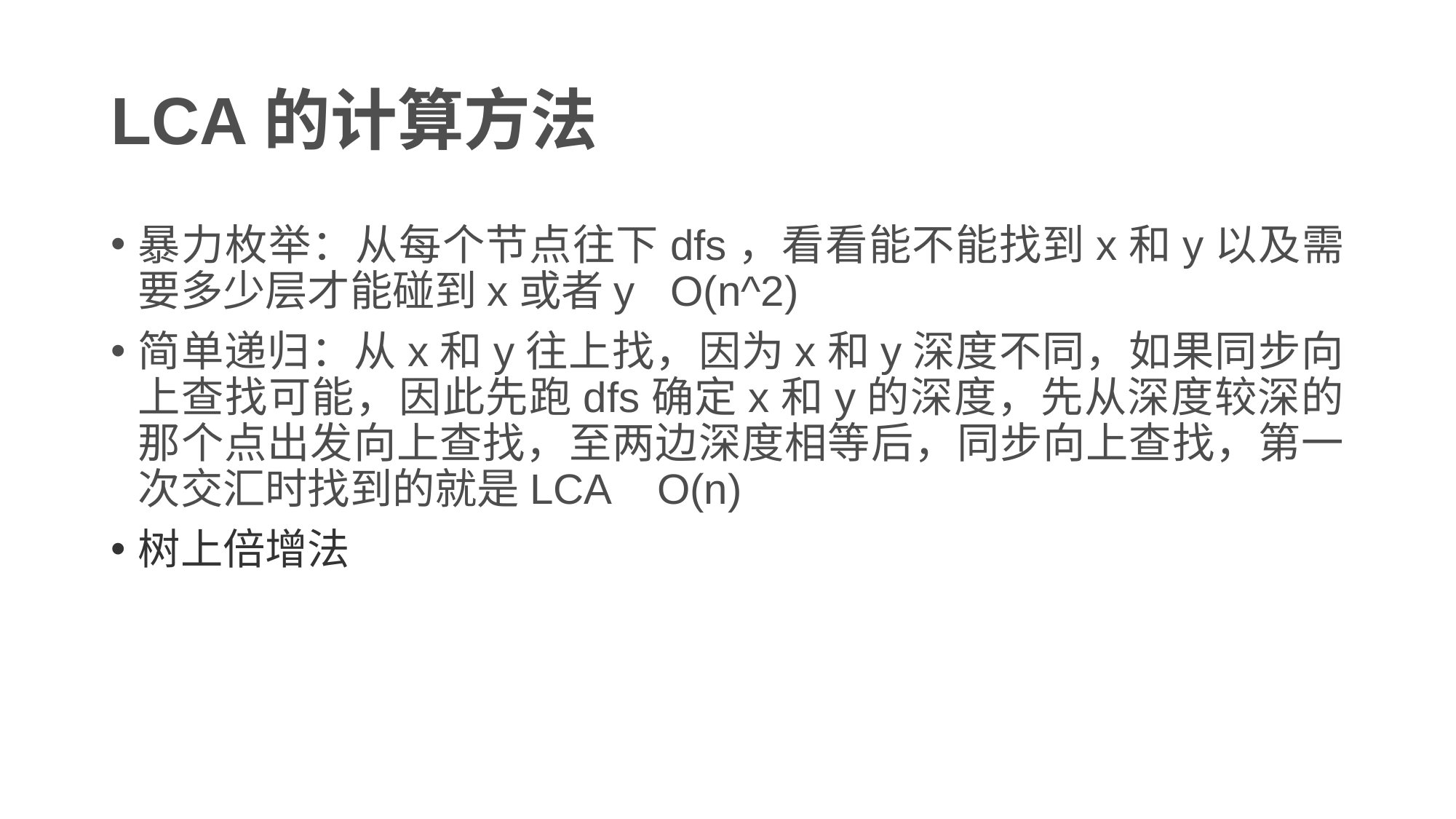

# LCA的计算方法
暴力枚举：从每个节点往下dfs，看看能不能找到x和y以及需要多少层才能碰到x或者y   O(n^2)
简单递归：从x和y往上找，因为x和y深度不同，如果同步向上查找可能，因此先跑dfs确定x和y的深度，先从深度较深的那个点出发向上查找，至两边深度相等后，同步向上查找，第一次交汇时找到的就是LCA    O(n)
树上倍增法